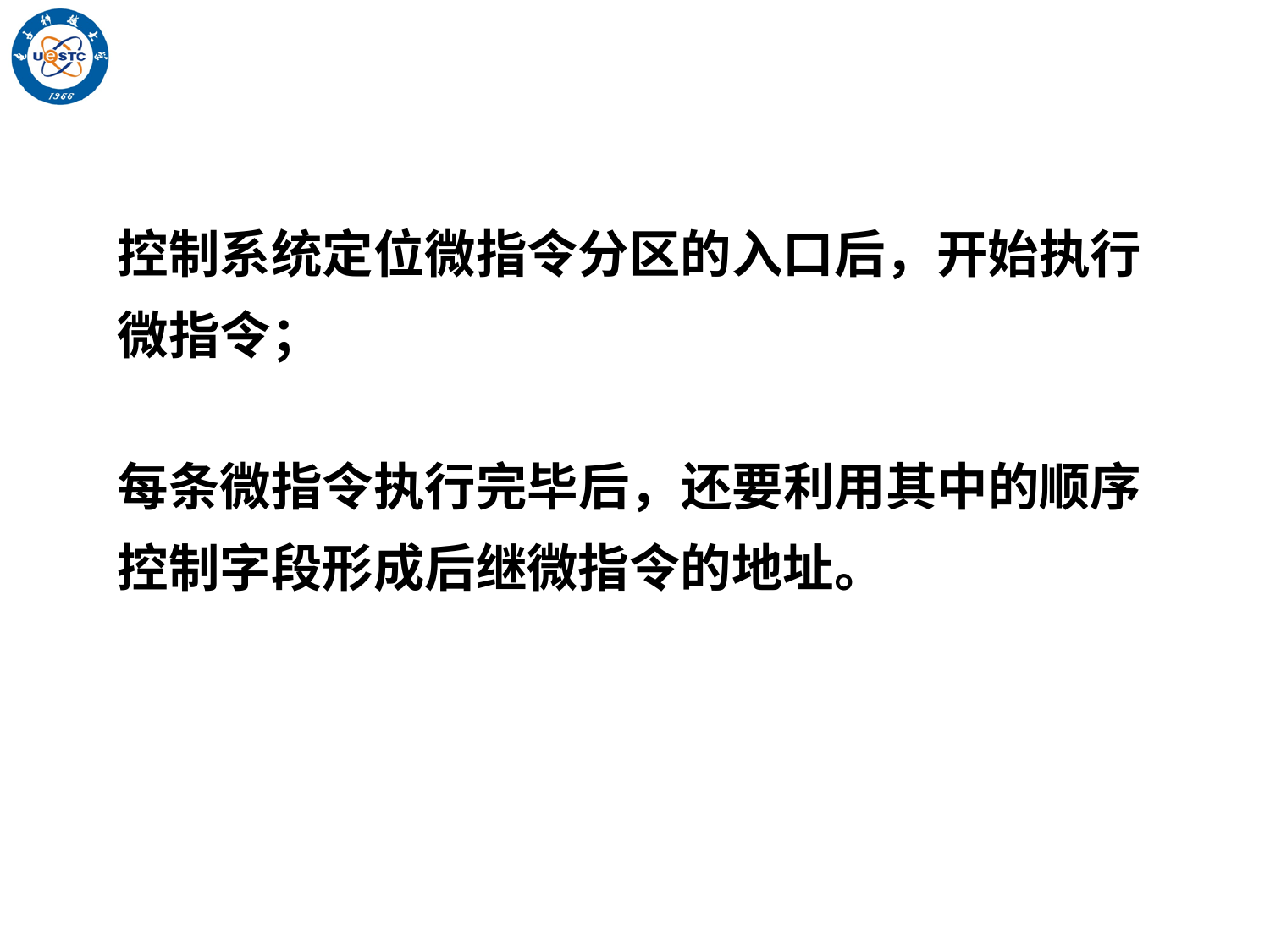

控制系统定位微指令分区的入口后，开始执行微指令；
每条微指令执行完毕后，还要利用其中的顺序控制字段形成后继微指令的地址。